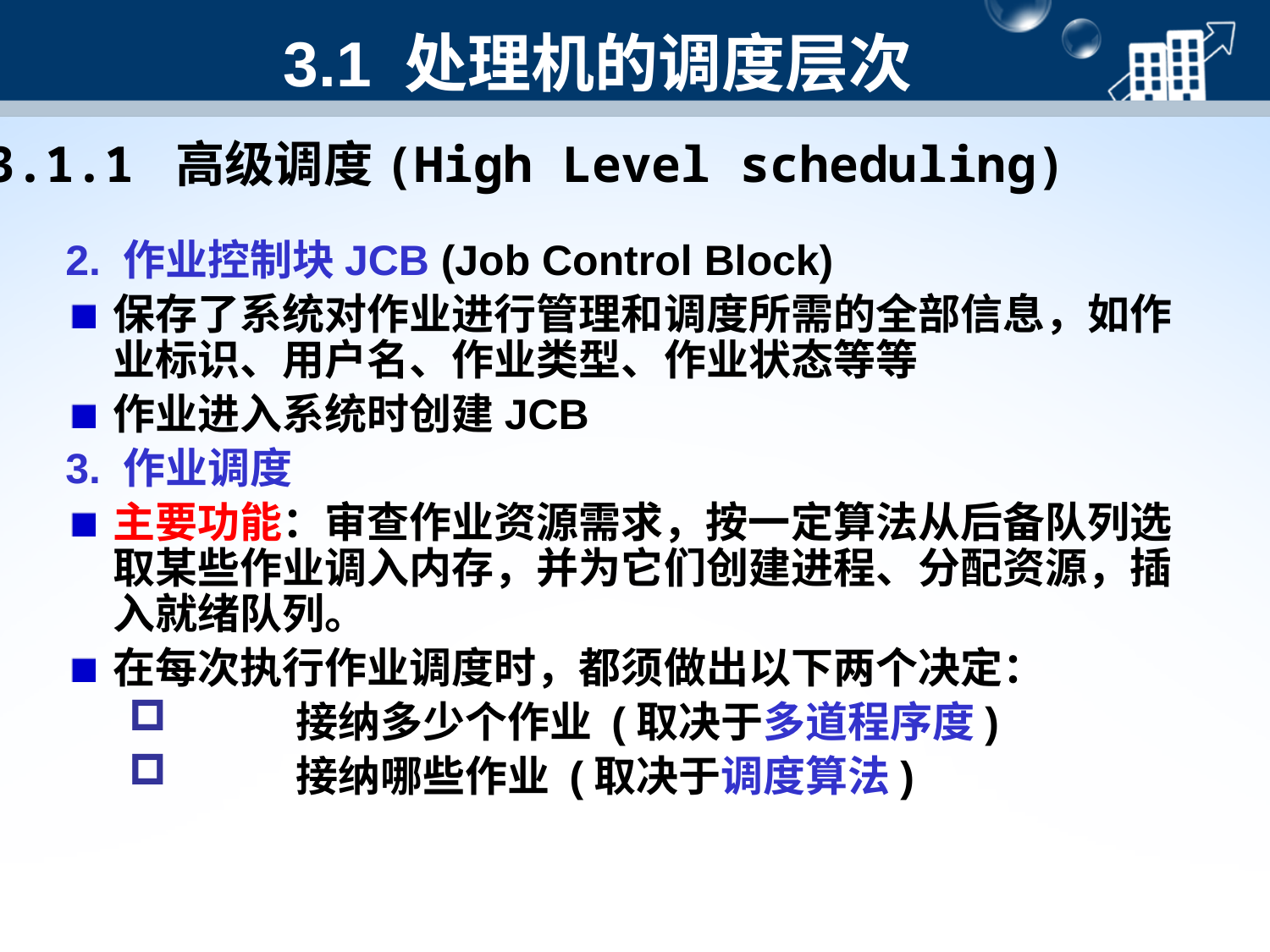

# 3.1 处理机的调度层次
3.1.1 高级调度(High Level scheduling)
2. 作业控制块JCB (Job Control Block)
保存了系统对作业进行管理和调度所需的全部信息，如作业标识、用户名、作业类型、作业状态等等
作业进入系统时创建JCB
3. 作业调度
主要功能：审查作业资源需求，按一定算法从后备队列选取某些作业调入内存，并为它们创建进程、分配资源，插入就绪队列。
在每次执行作业调度时，都须做出以下两个决定：
	接纳多少个作业 (取决于多道程序度)
	接纳哪些作业 (取决于调度算法)